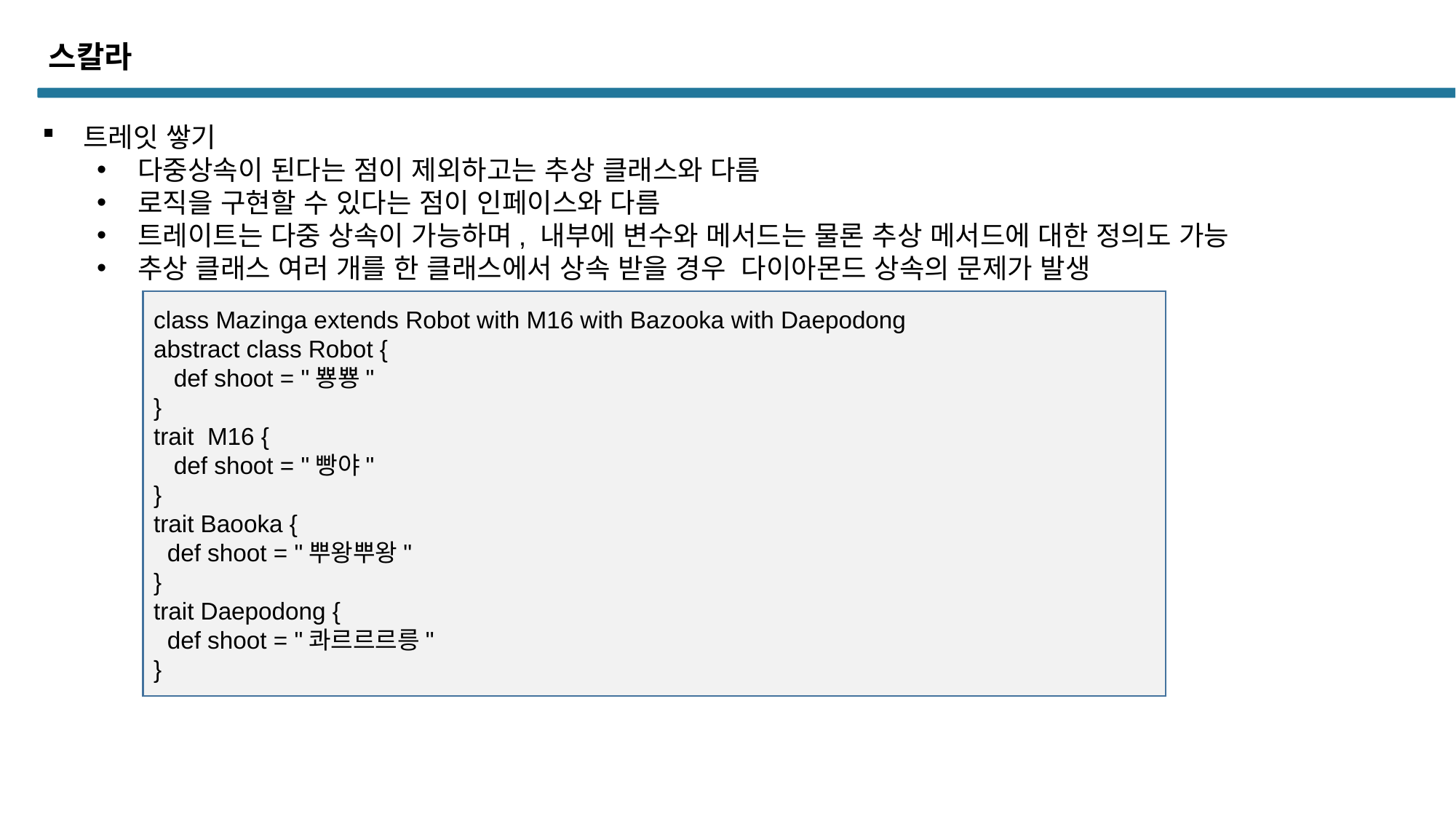

스칼라
트레잇 쌓기
다중상속이 된다는 점이 제외하고는 추상 클래스와 다름
로직을 구현할 수 있다는 점이 인페이스와 다름
트레이트는 다중 상속이 가능하며, 내부에 변수와 메서드는 물론 추상 메서드에 대한 정의도 가능
추상 클래스 여러 개를 한 클래스에서 상속 받을 경우  다이아몬드 상속의 문제가 발생
class Mazinga extends Robot with M16 with Bazooka with Daepodong
abstract class Robot {
   def shoot = "뿅뿅"
}
trait  M16 {
   def shoot = "빵야"
}
trait Baooka {
  def shoot = "뿌왕뿌왕"
}
trait Daepodong {
  def shoot = "콰르르르릉"
}